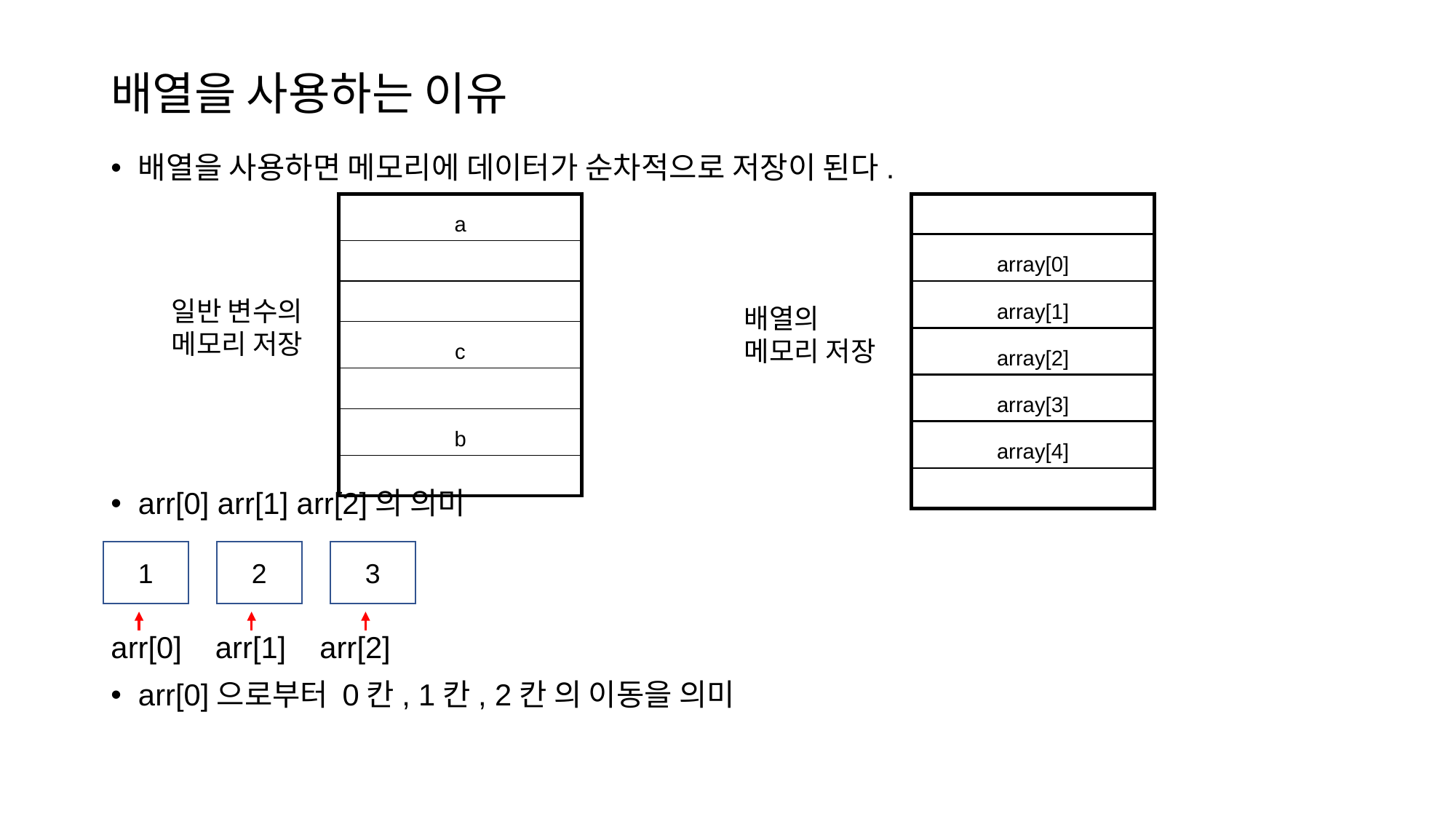

# 배열을 사용하는 이유
배열을 사용하면 메모리에 데이터가 순차적으로 저장이 된다.

arr[0] arr[1] arr[2]의 의미

arr[0]    arr[1]    arr[2]
arr[0]으로부터 0칸, 1칸, 2칸 의 이동을 의미
| a |
| --- |
|  |
|  |
| c |
|  |
| b |
|  |
|  |
| --- |
| array[0] |
| array[1] |
| array[2] |
| array[3] |
| array[4] |
|  |
일반 변수의
메모리 저장
배열의
메모리 저장
1
2
3